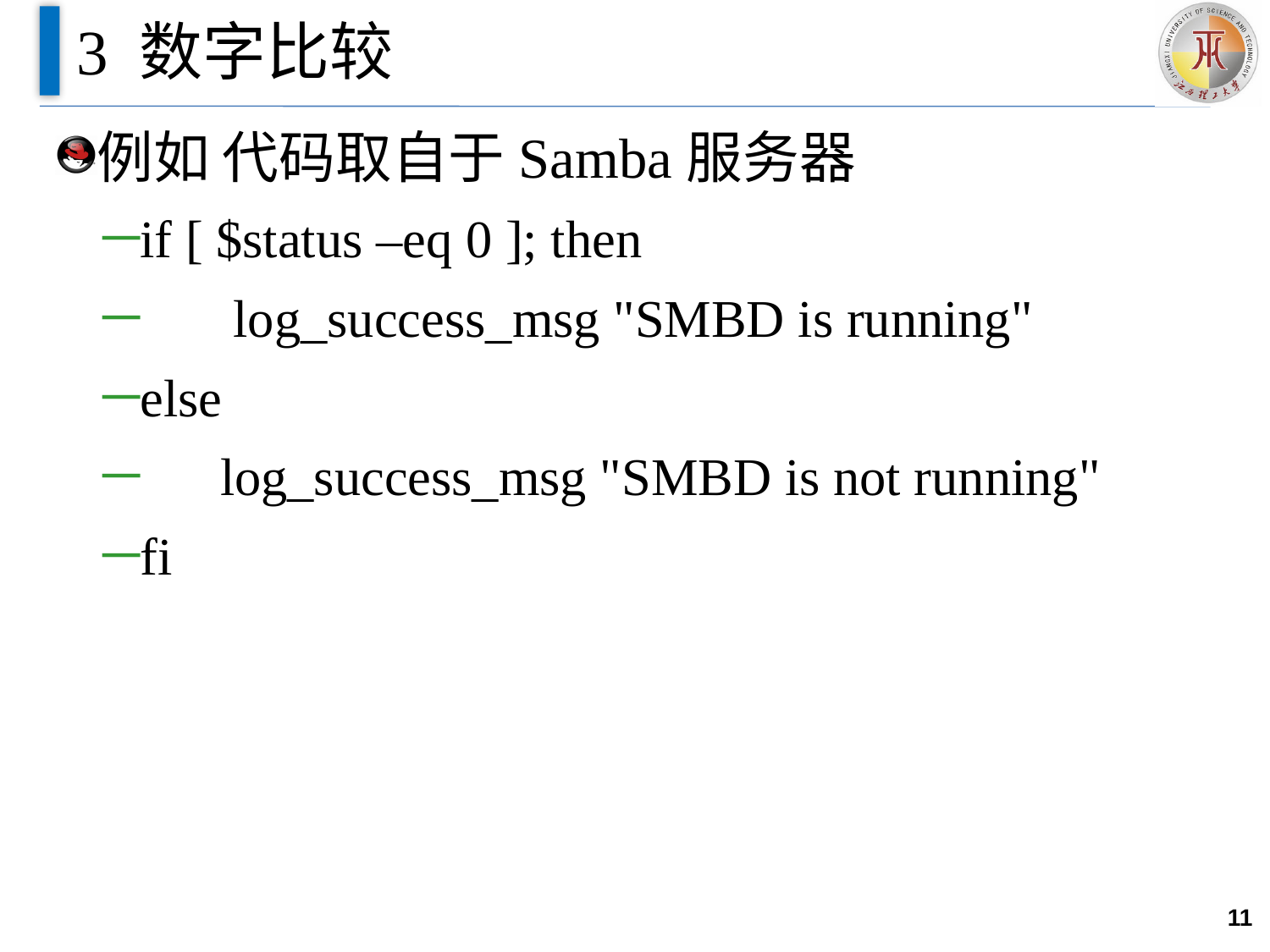

# 3 数字比较
例如 代码取自于Samba服务器
if [ $status –eq 0 ]; then
       log_success_msg "SMBD is running"
else
      log_success_msg "SMBD is not running"
fi
11